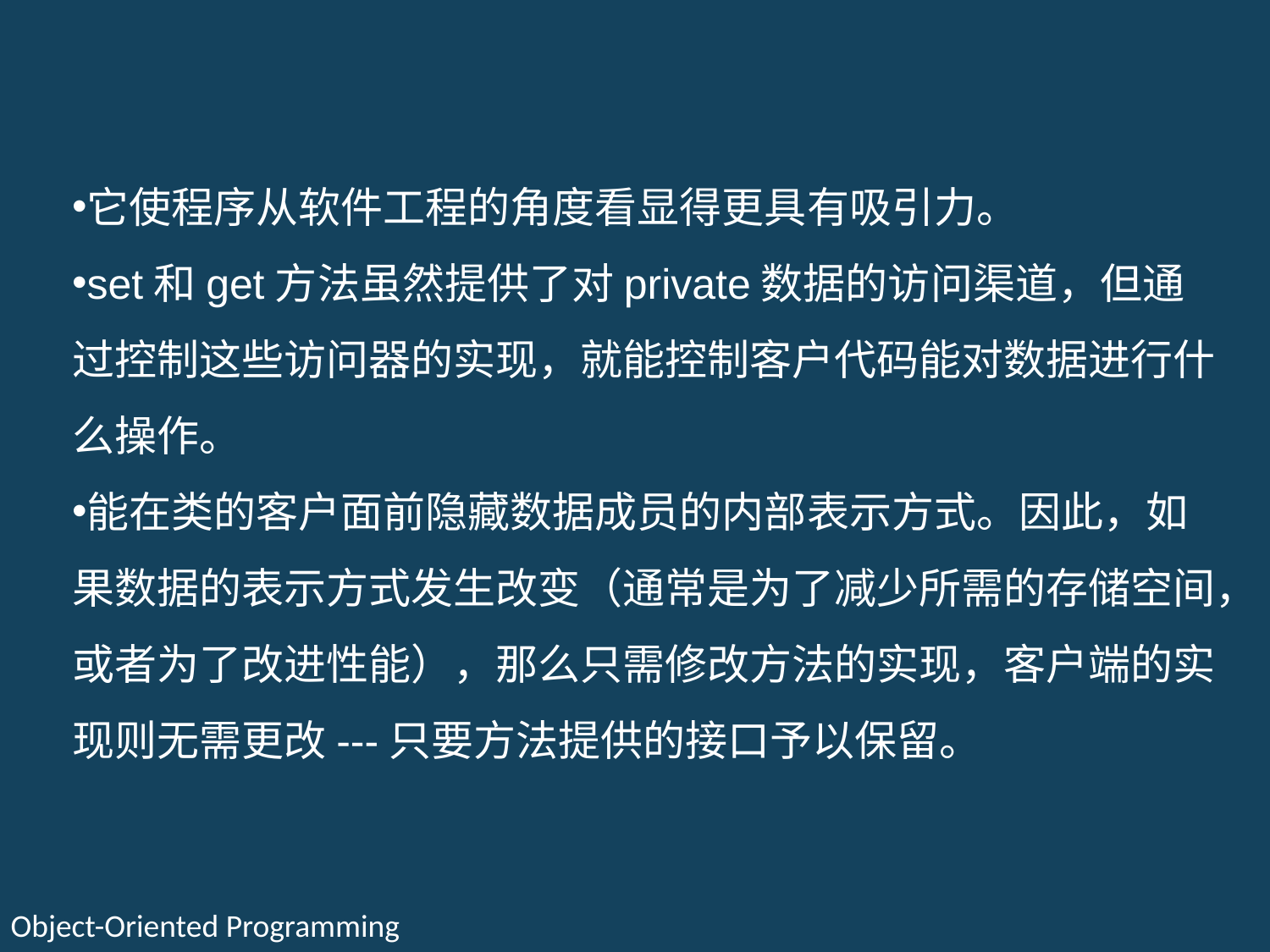

它使程序从软件工程的角度看显得更具有吸引力。
set和get方法虽然提供了对private数据的访问渠道，但通过控制这些访问器的实现，就能控制客户代码能对数据进行什么操作。
能在类的客户面前隐藏数据成员的内部表示方式。因此，如果数据的表示方式发生改变（通常是为了减少所需的存储空间，或者为了改进性能），那么只需修改方法的实现，客户端的实现则无需更改---只要方法提供的接口予以保留。
Object-Oriented Programming